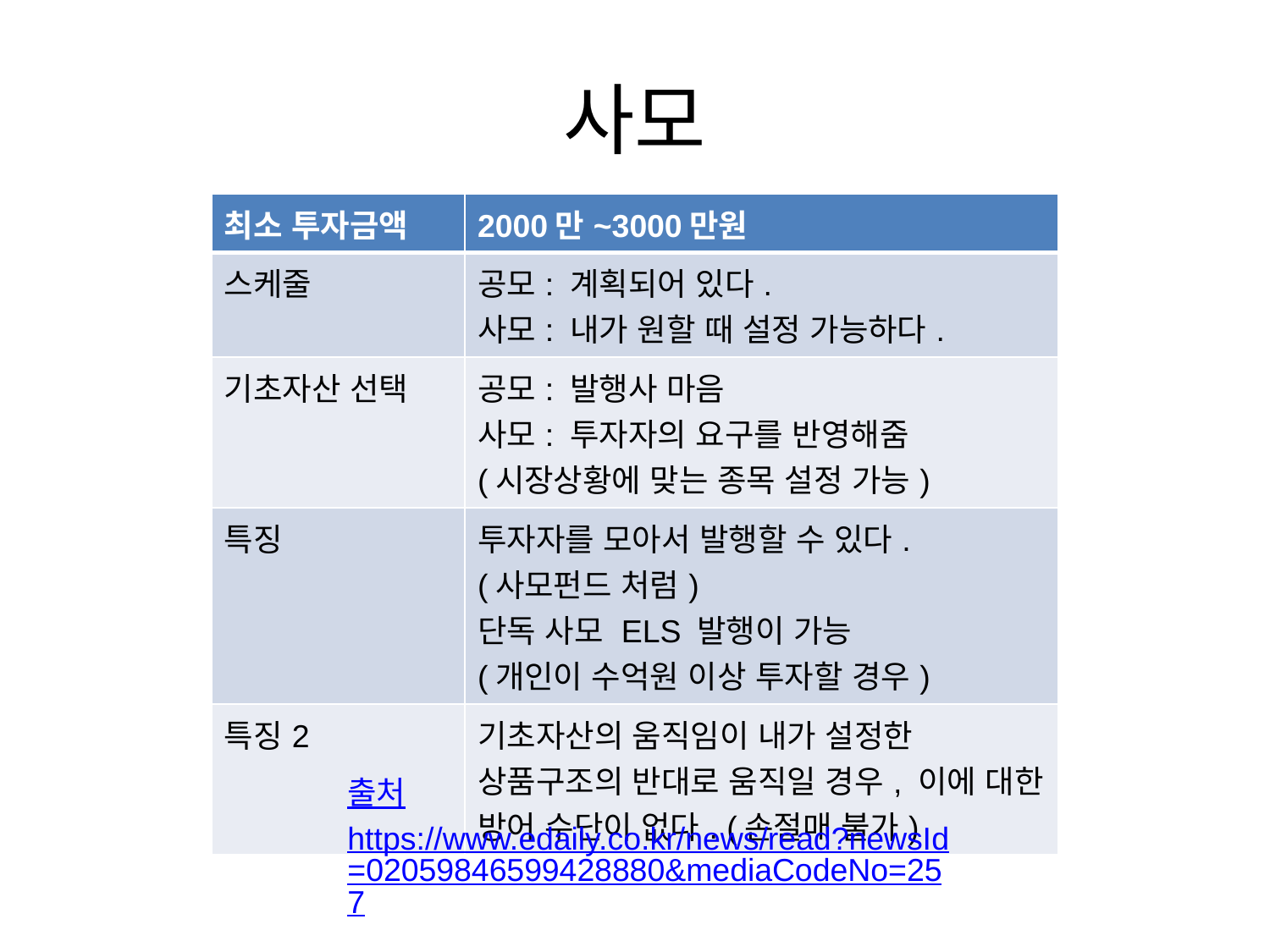

# 사모
| 최소 투자금액 | 2000만~3000만원 |
| --- | --- |
| 스케줄 | 공모: 계획되어 있다. 사모: 내가 원할 때 설정 가능하다. |
| 기초자산 선택 | 공모: 발행사 마음 사모: 투자자의 요구를 반영해줌 (시장상황에 맞는 종목 설정 가능) |
| 특징 | 투자자를 모아서 발행할 수 있다. (사모펀드 처럼) 단독 사모 ELS 발행이 가능 (개인이 수억원 이상 투자할 경우) |
| 특징2 | 기초자산의 움직임이 내가 설정한 상품구조의 반대로 움직일 경우, 이에 대한 방어 수단이 없다. (손절매 불가) |
출처https://www.edaily.co.kr/news/read?newsId=02059846599428880&mediaCodeNo=257